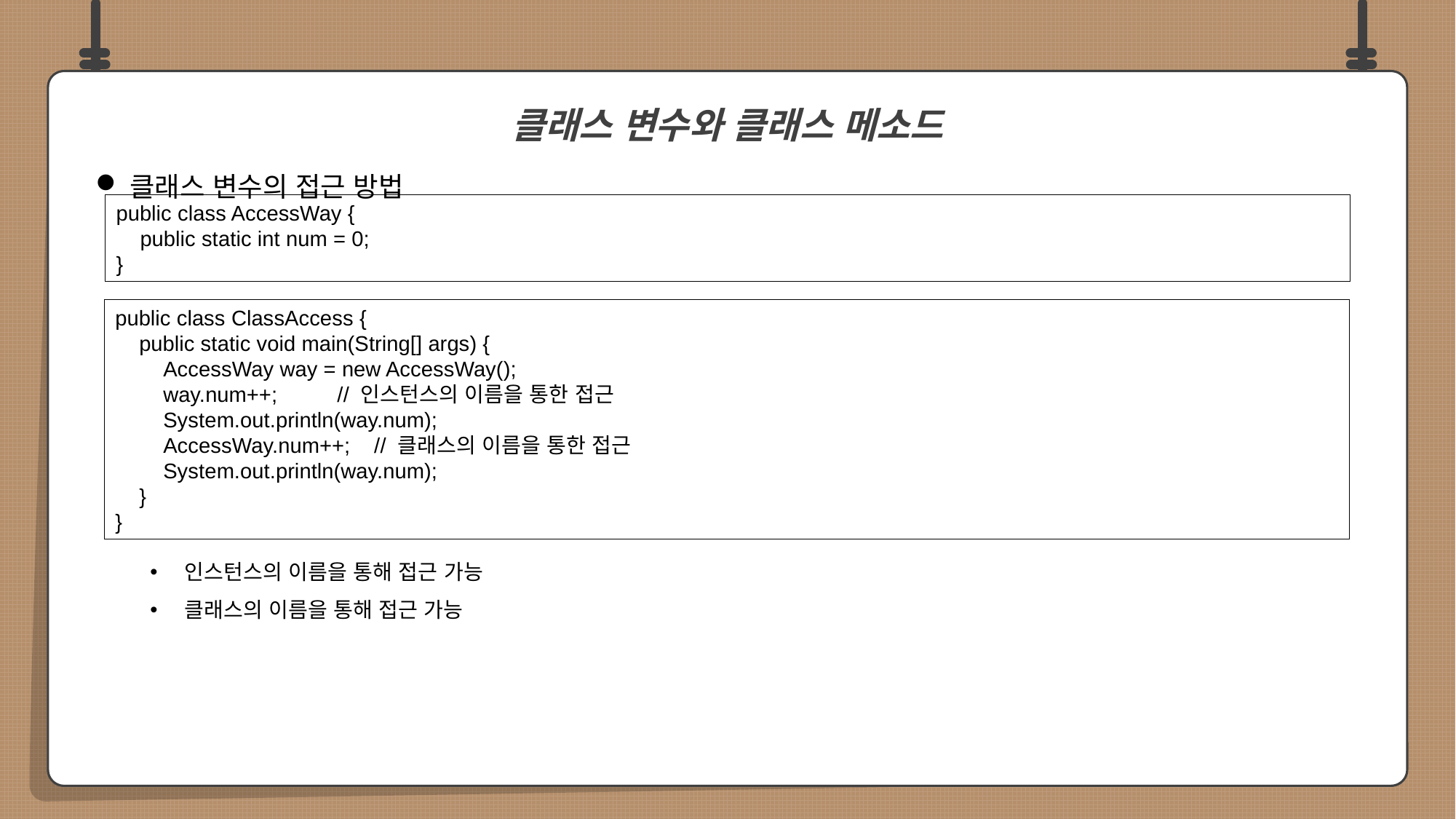

클래스 변수의 접근 방법

인스턴스의 이름을 통해 접근 가능
클래스의 이름을 통해 접근 가능

클래스 변수와 클래스 메소드

public class AccessWay {
    public static int num = 0;
}
public class ClassAccess {
    public static void main(String[] args) {
        AccessWay way = new AccessWay();
        way.num++;          // 인스턴스의 이름을 통한 접근
        System.out.println(way.num);
        AccessWay.num++;    // 클래스의 이름을 통한 접근
        System.out.println(way.num);
    }
}